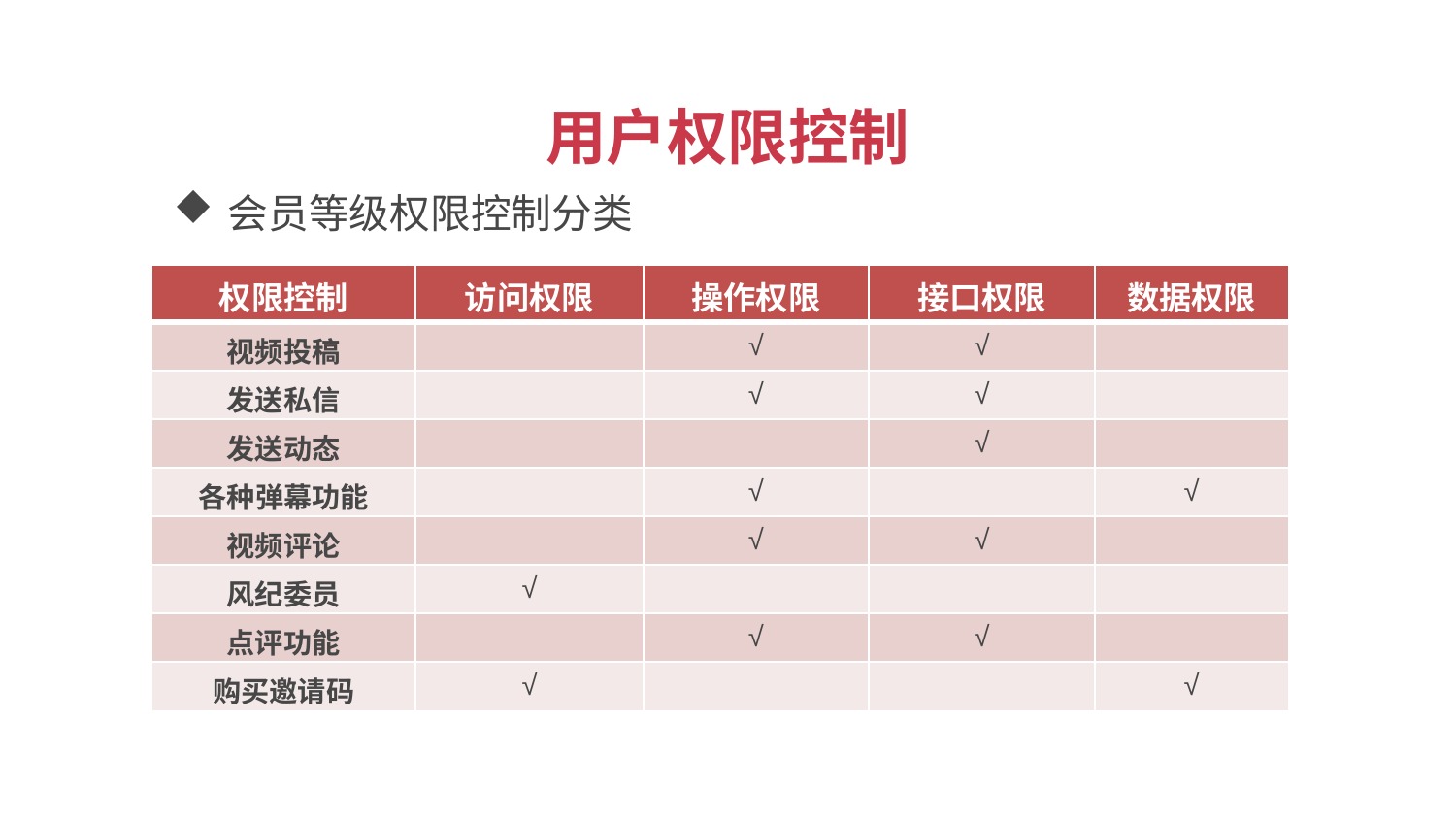

用户权限控制
会员等级权限控制分类
| 权限控制 | 访问权限 | 操作权限 | 接口权限 | 数据权限 |
| --- | --- | --- | --- | --- |
| 视频投稿 |  | √ | √ |  |
| 发送私信 |  | √ | √ |  |
| 发送动态 |  |  | √ |  |
| 各种弹幕功能 |  | √ |  | √ |
| 视频评论 |  | √ | √ |  |
| 风纪委员 | √ |  |  |  |
| 点评功能 |  | √ | √ |  |
| 购买邀请码 | √ |  |  | √ |